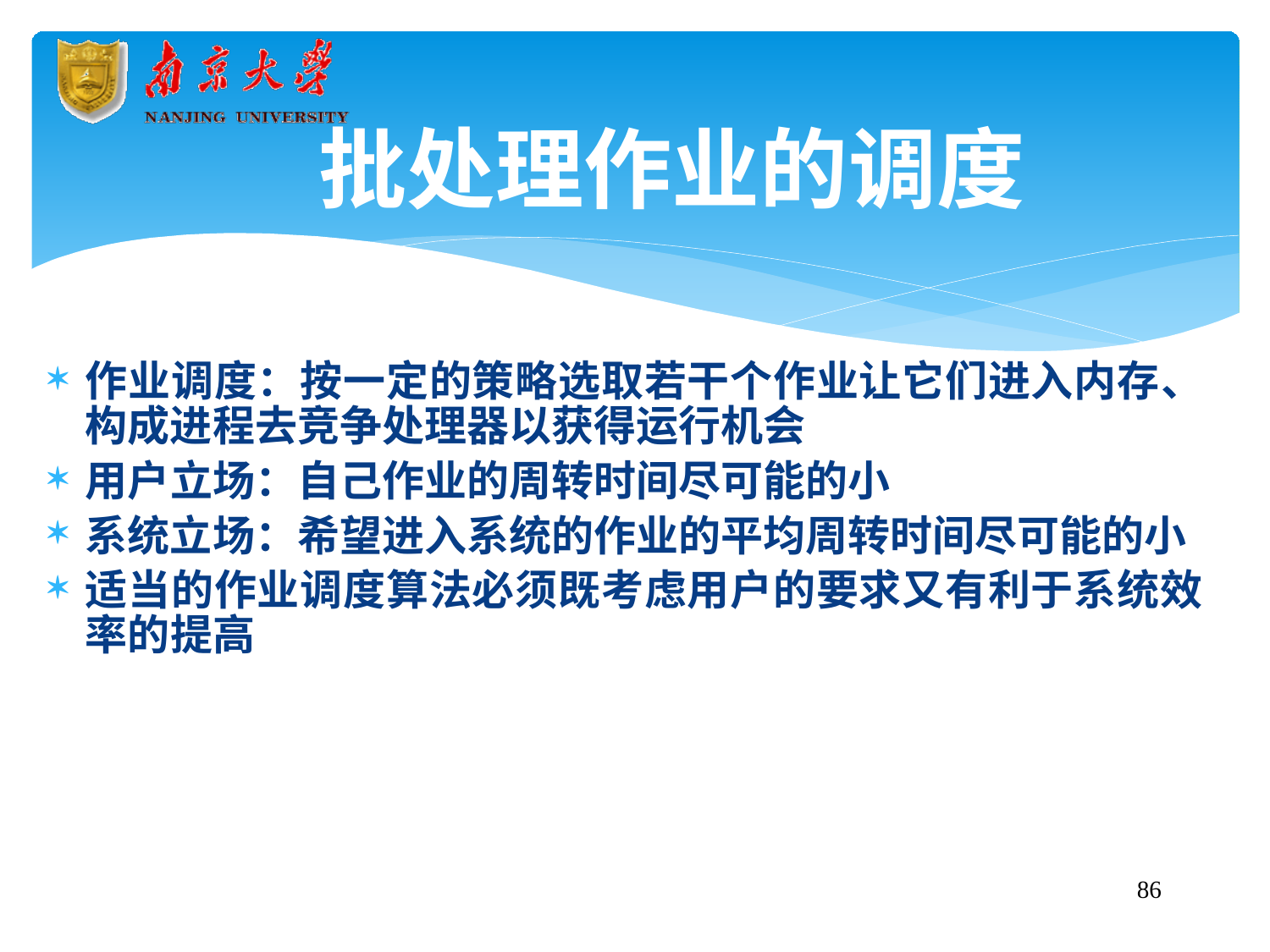

# 批处理作业的调度
作业调度：按一定的策略选取若干个作业让它们进入内存、 构成进程去竞争处理器以获得运行机会
用户立场：自己作业的周转时间尽可能的小
系统立场：希望进入系统的作业的平均周转时间尽可能的小
适当的作业调度算法必须既考虑用户的要求又有利于系统效 率的提高
86